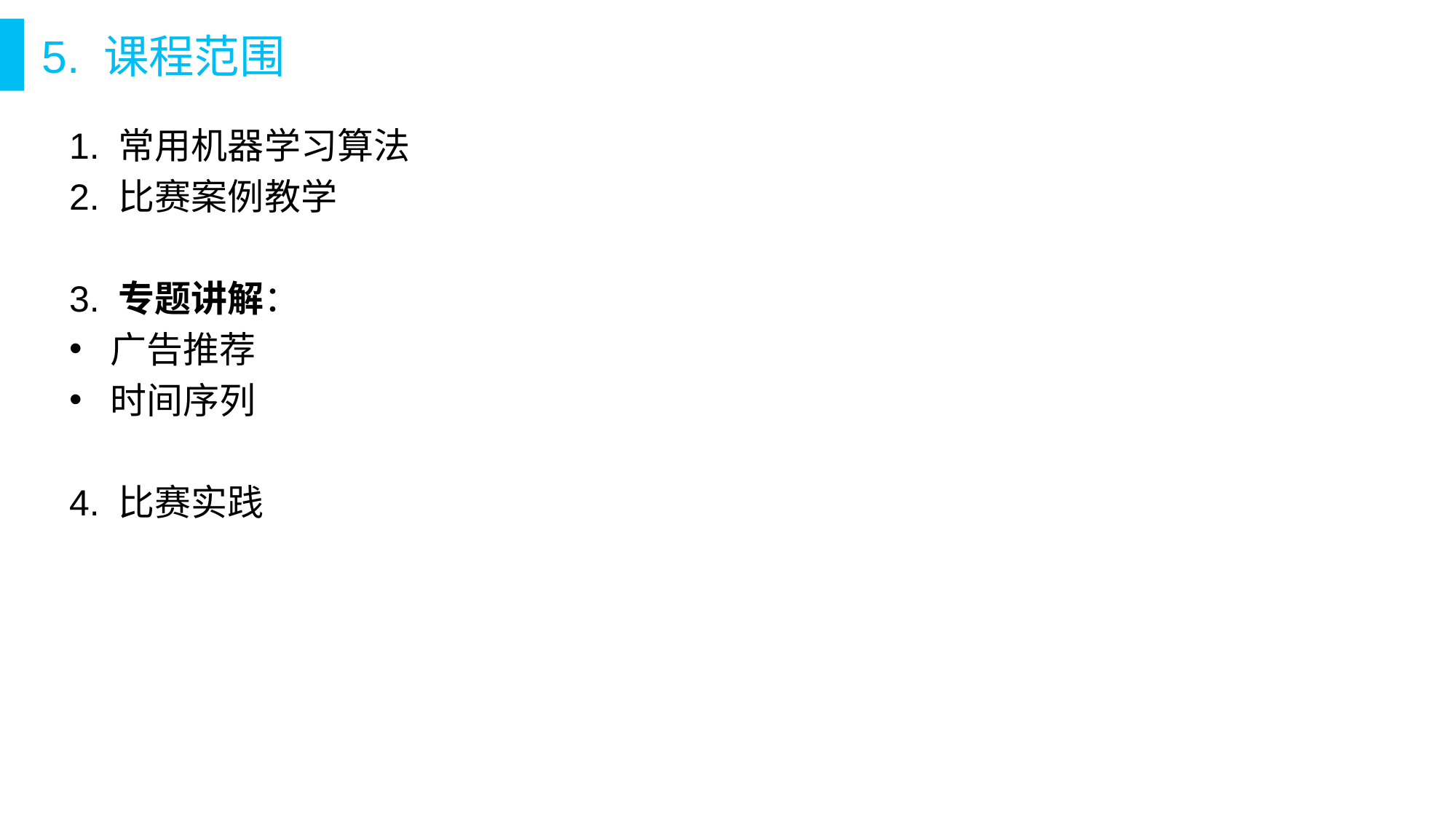

# 5. 课程范围
1. 常用机器学习算法
2. 比赛案例教学

3. 专题讲解：
广告推荐
时间序列

4. 比赛实践